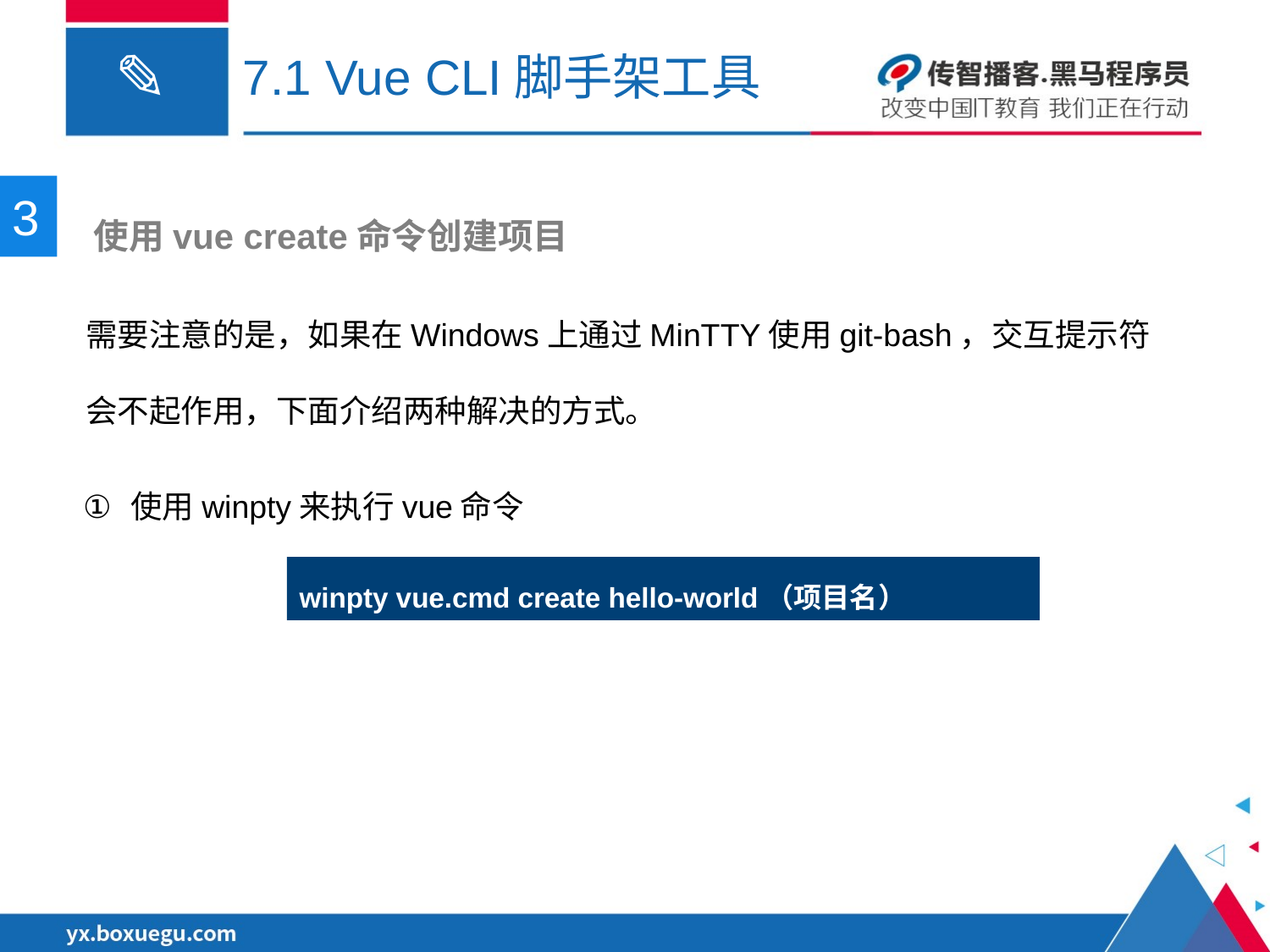

# 7.1 Vue CLI脚手架工具

3
  使用vue create命令创建项目
需要注意的是，如果在Windows上通过MinTTY使用git-bash，交互提示符会不起作用，下面介绍两种解决的方式。
使用winpty来执行vue命令
winpty vue.cmd create hello-world（项目名）